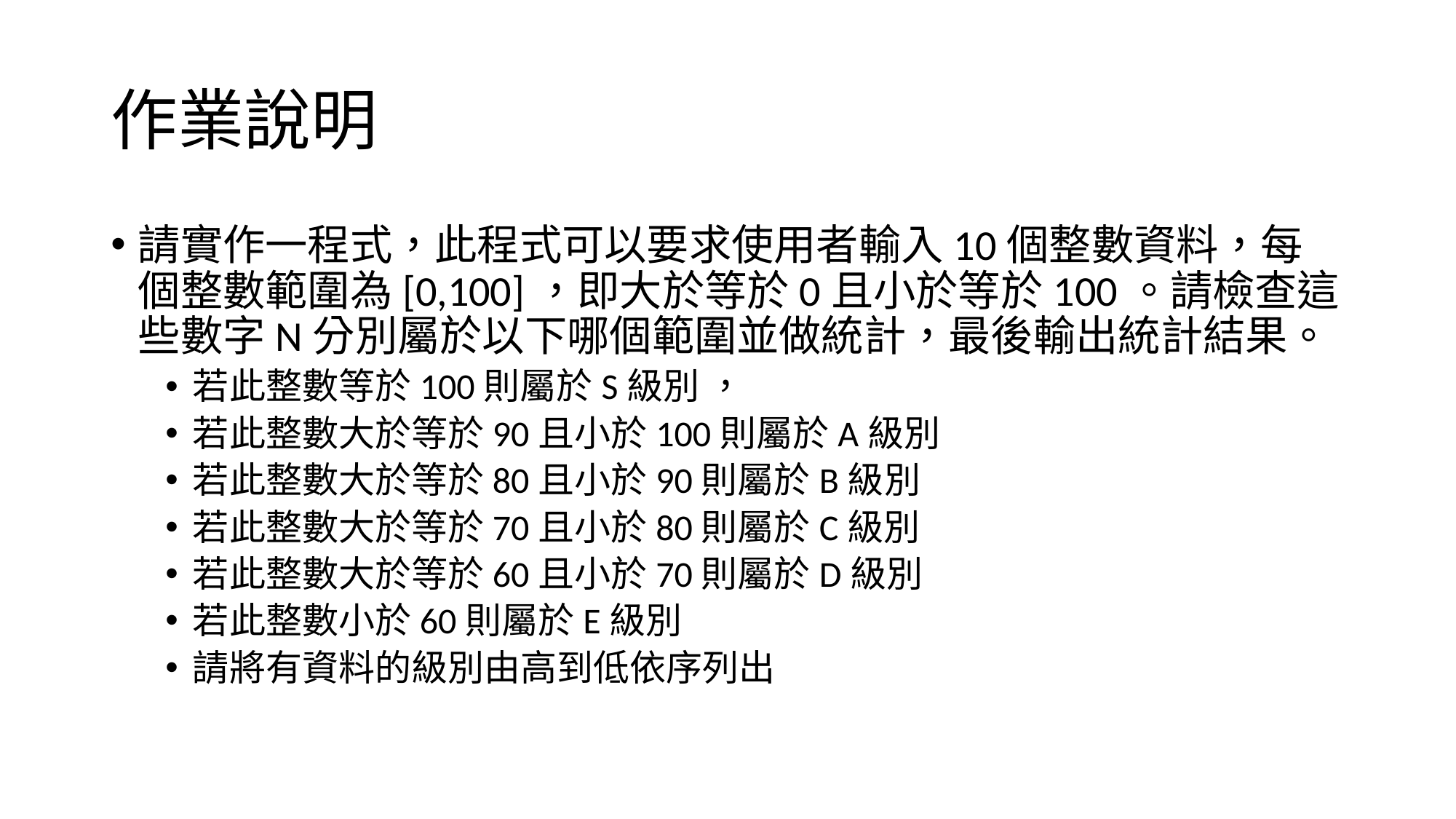

# 作業說明
請實作一程式，此程式可以要求使用者輸入10個整數資料，每個整數範圍為[0,100]，即大於等於0且小於等於100。請檢查這些數字N分別屬於以下哪個範圍並做統計，最後輸出統計結果。
若此整數等於100則屬於S級別 ，
若此整數大於等於90且小於100則屬於A級別
若此整數大於等於80且小於90則屬於B級別
若此整數大於等於70且小於80則屬於C級別
若此整數大於等於60且小於70則屬於D級別
若此整數小於60則屬於E級別
請將有資料的級別由高到低依序列出